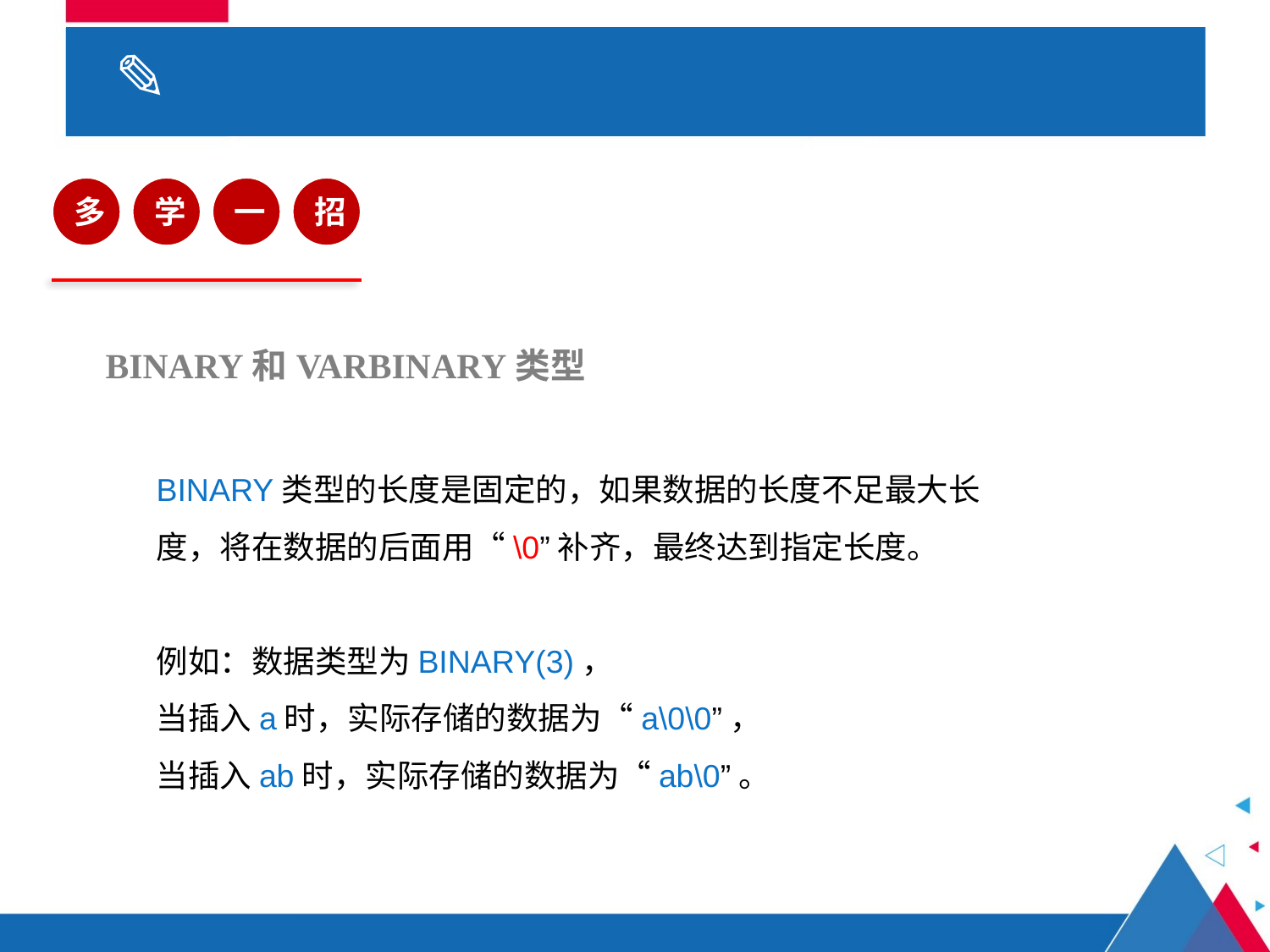

# 3.1 数据类型
多
学
一
招
  BINARY和VARBINARY类型
BINARY类型的长度是固定的，如果数据的长度不足最大长度，将在数据的后面用“\0”补齐，最终达到指定长度。

例如：数据类型为BINARY(3)，
当插入a时，实际存储的数据为“a\0\0”，
当插入ab时，实际存储的数据为“ab\0”。